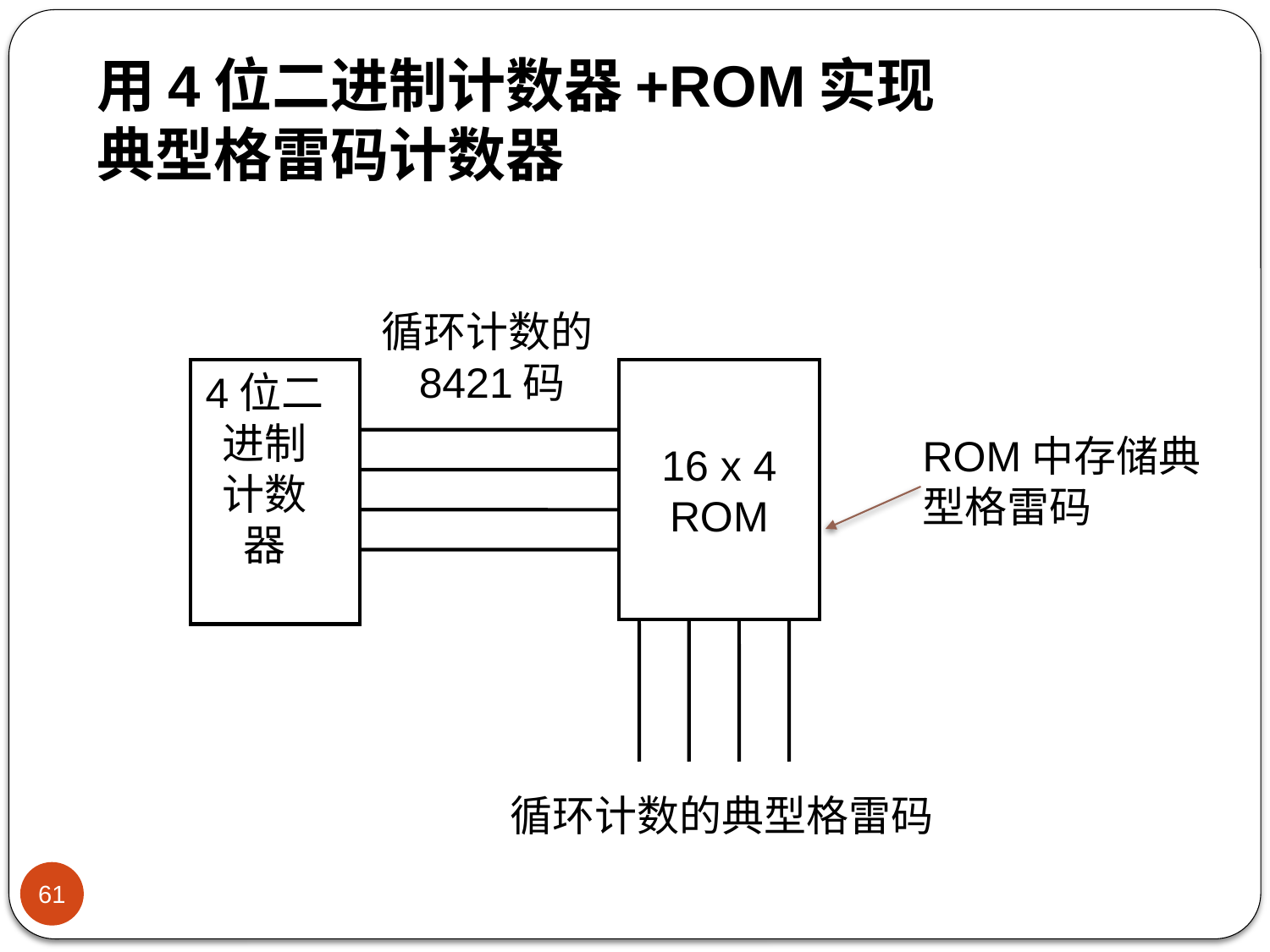

# 用4位二进制计数器+ROM实现 典型格雷码计数器
循环计数的8421码

4位二进制计数器
16 x 4
ROM
ROM中存储典型格雷码

循环计数的典型格雷码
61